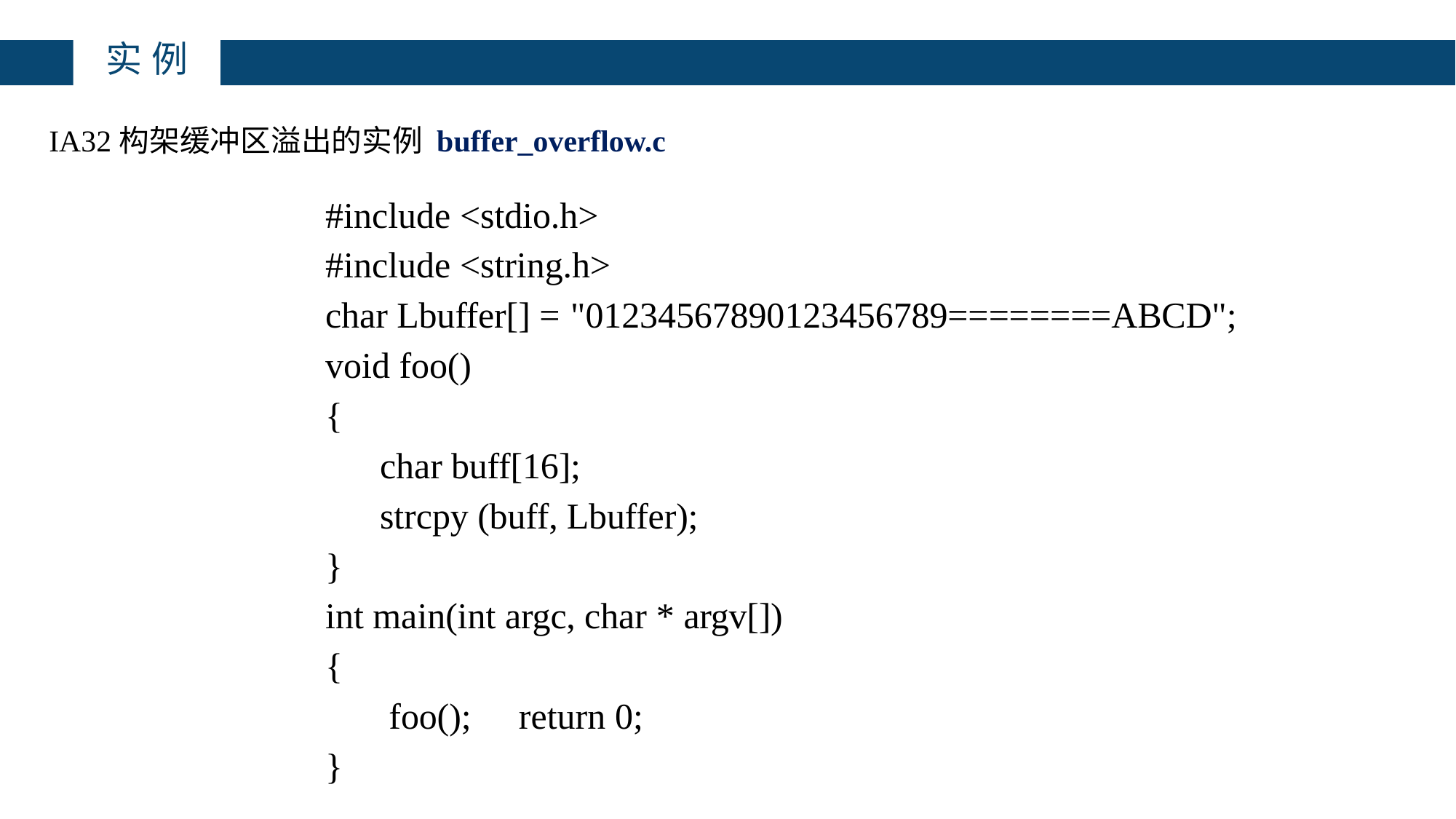

实例

# IA32构架缓冲区溢出的实例 buffer_overflow.c
#include <stdio.h>
#include <string.h>
char Lbuffer[] = "01234567890123456789========ABCD";
void foo()
{
  char buff[16];
  strcpy (buff, Lbuffer);
}
int main(int argc, char * argv[])
{
   foo();	return 0;
}